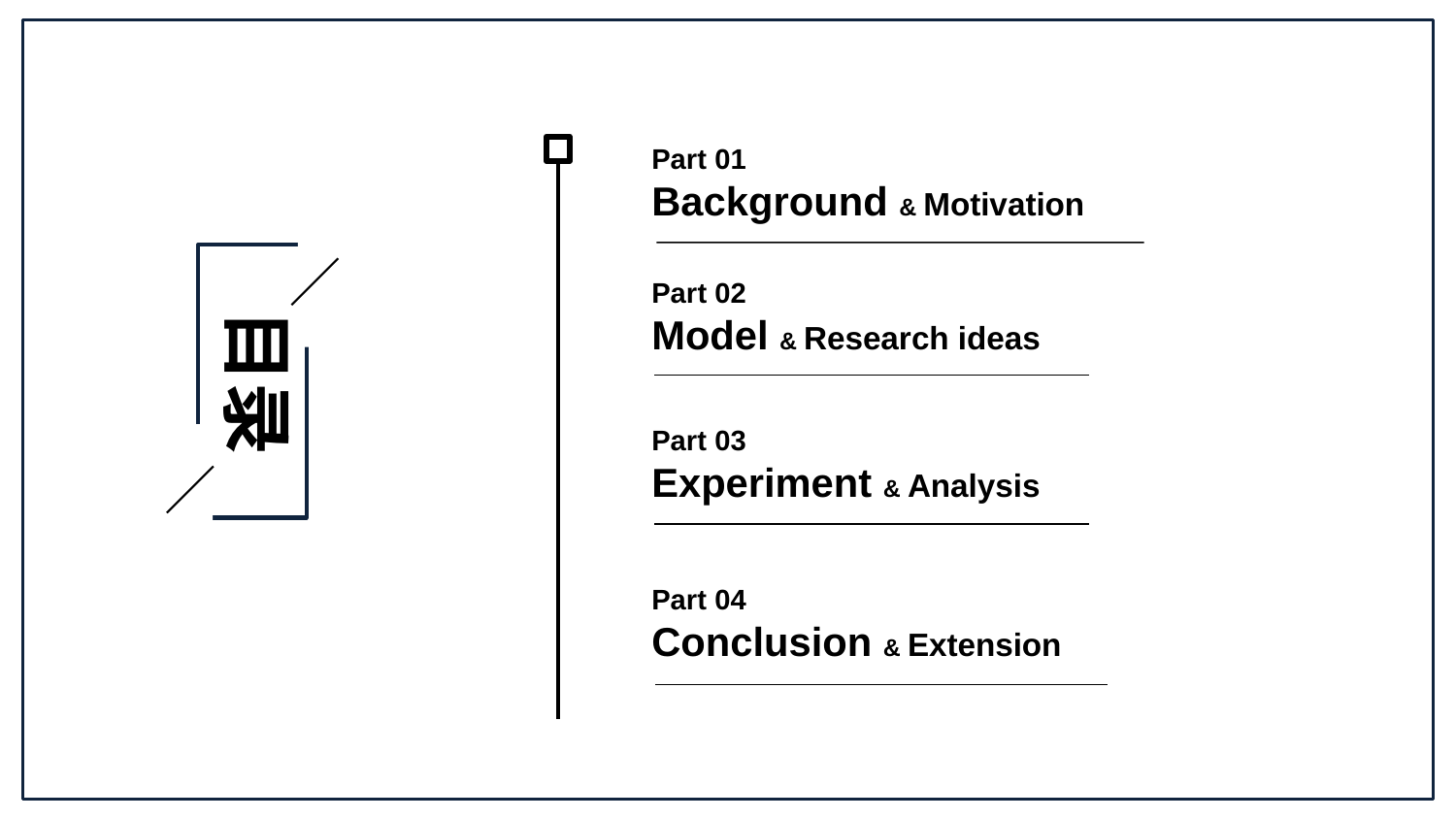

Part 01
Background & Motivation

目录
Part 02
Model & Research ideas
Part 03
Experiment & Analysis
Part 04
Conclusion & Extension